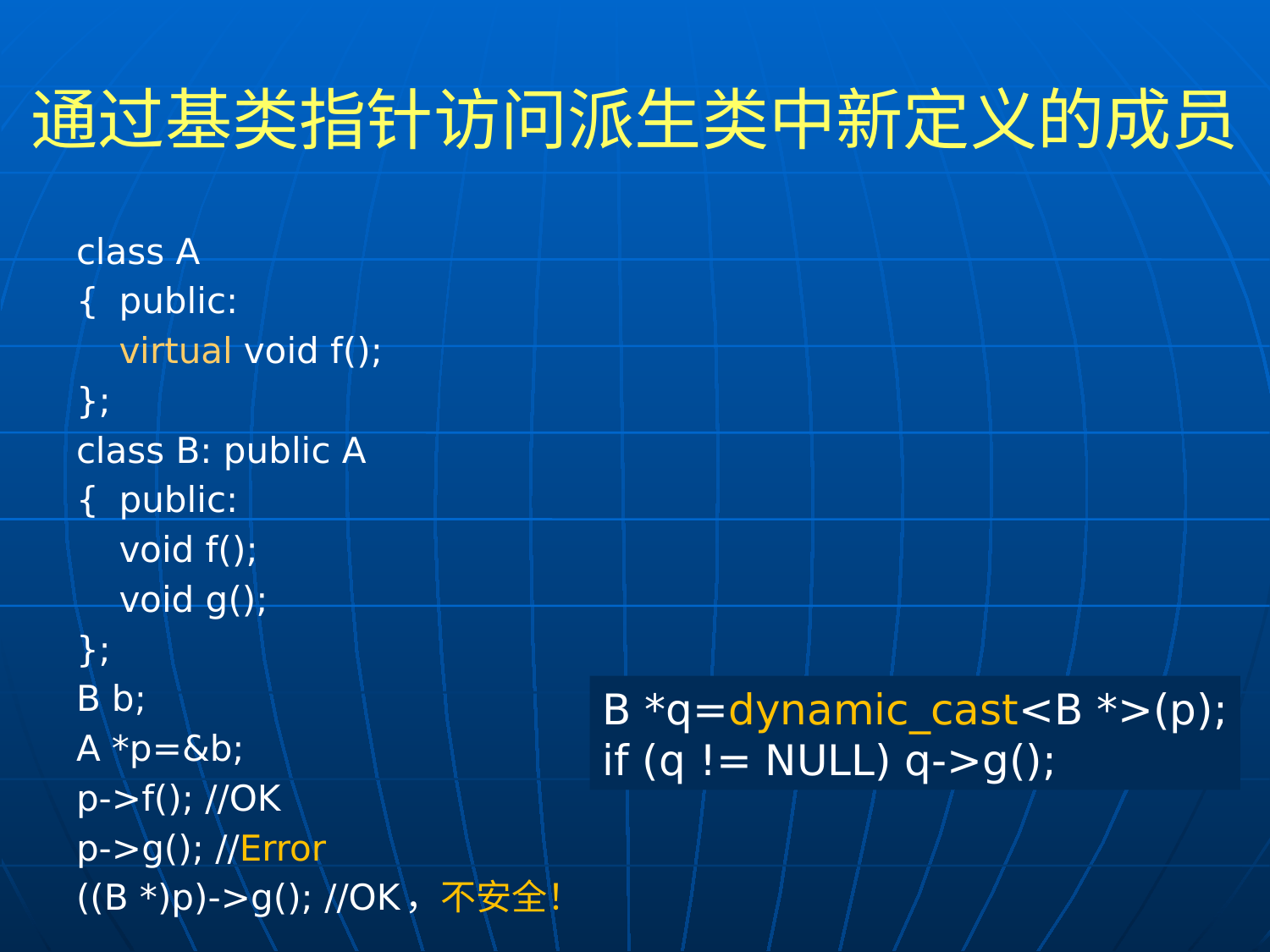

# 通过基类指针访问派生类中新定义的成员
class A
{	public:
		virtual void f();
};
class B: public A
{	public:
		void f();
		void g();
};
B b;
A *p=&b;
p->f(); //OK
p->g(); //Error
((B *)p)->g(); //OK，不安全！
B *q=dynamic_cast<B *>(p);
if (q != NULL) q->g();